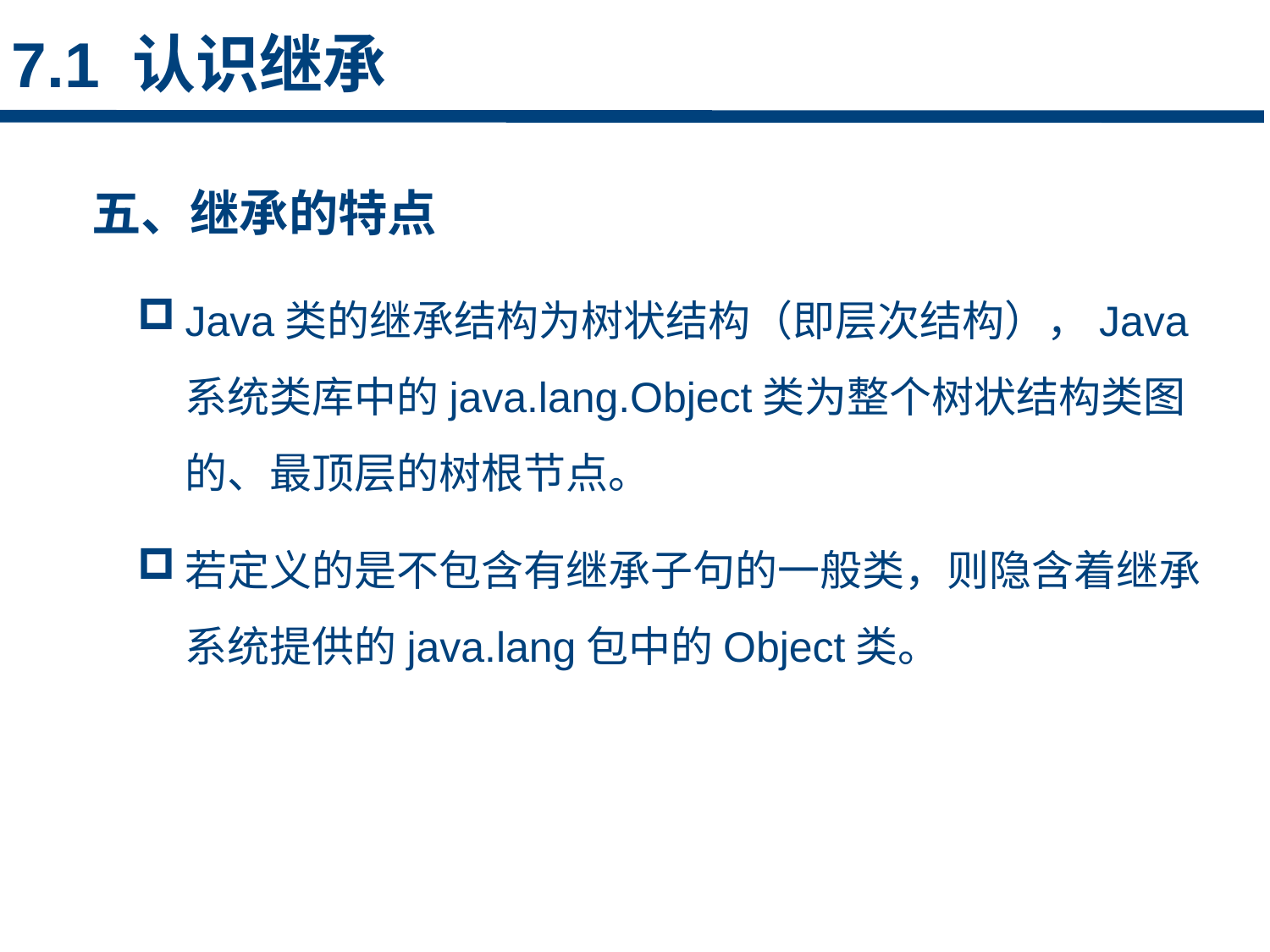

7.1 认识继承
五、继承的特点
Java类的继承结构为树状结构（即层次结构），Java系统类库中的java.lang.Object类为整个树状结构类图的、最顶层的树根节点。
若定义的是不包含有继承子句的一般类，则隐含着继承系统提供的java.lang包中的Object类。
点击添加文本
点击添加文本
点击添加文本
点击添加文本